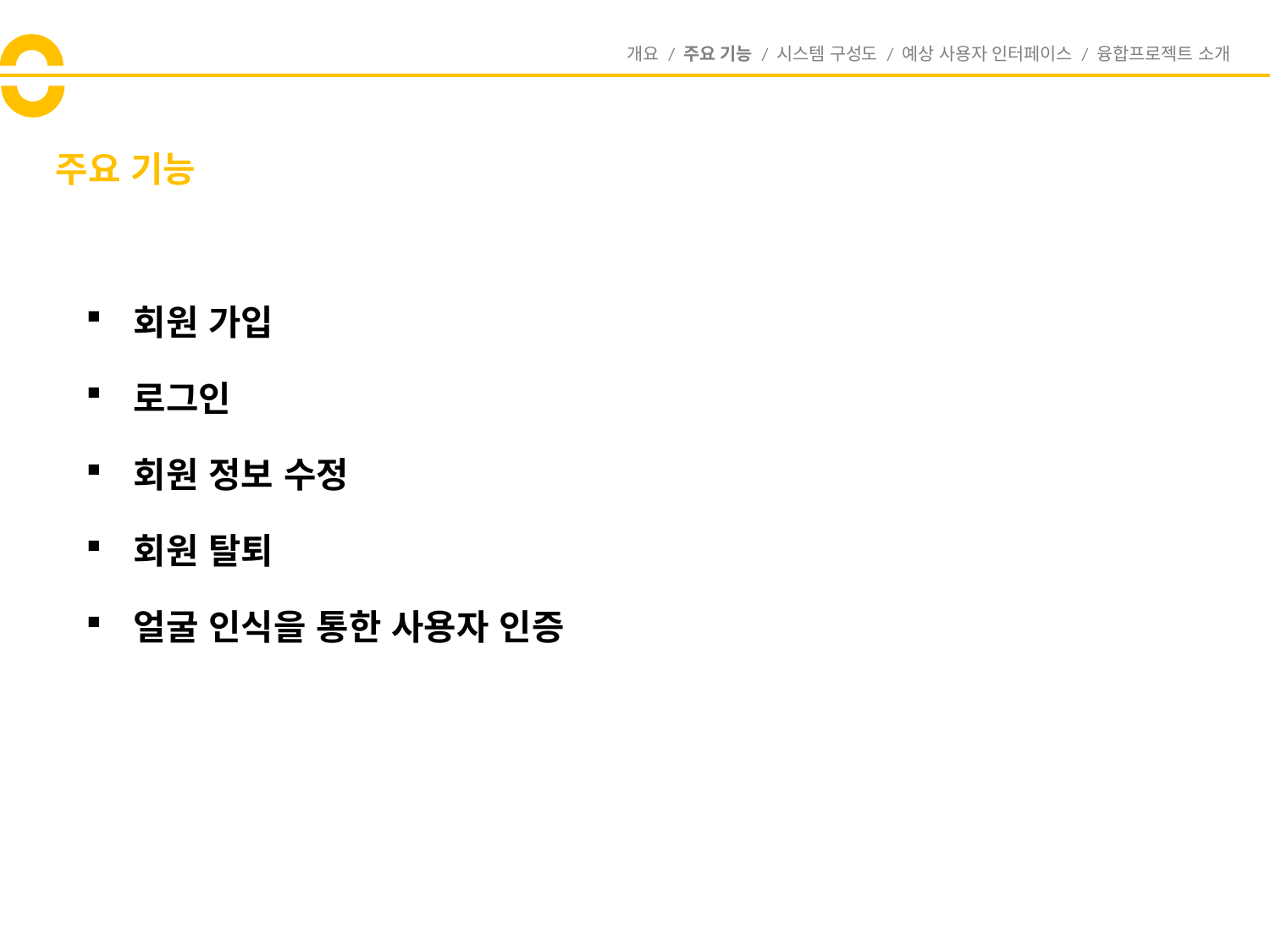

개요 / 주요 기능 / 시스템 구성도 / 예상 사용자 인터페이스 / 융합프로젝트 소개

# 주요 기능
회원 가입

로그인

회원 정보 수정

회원 탈퇴

얼굴 인식을 통한 사용자 인증